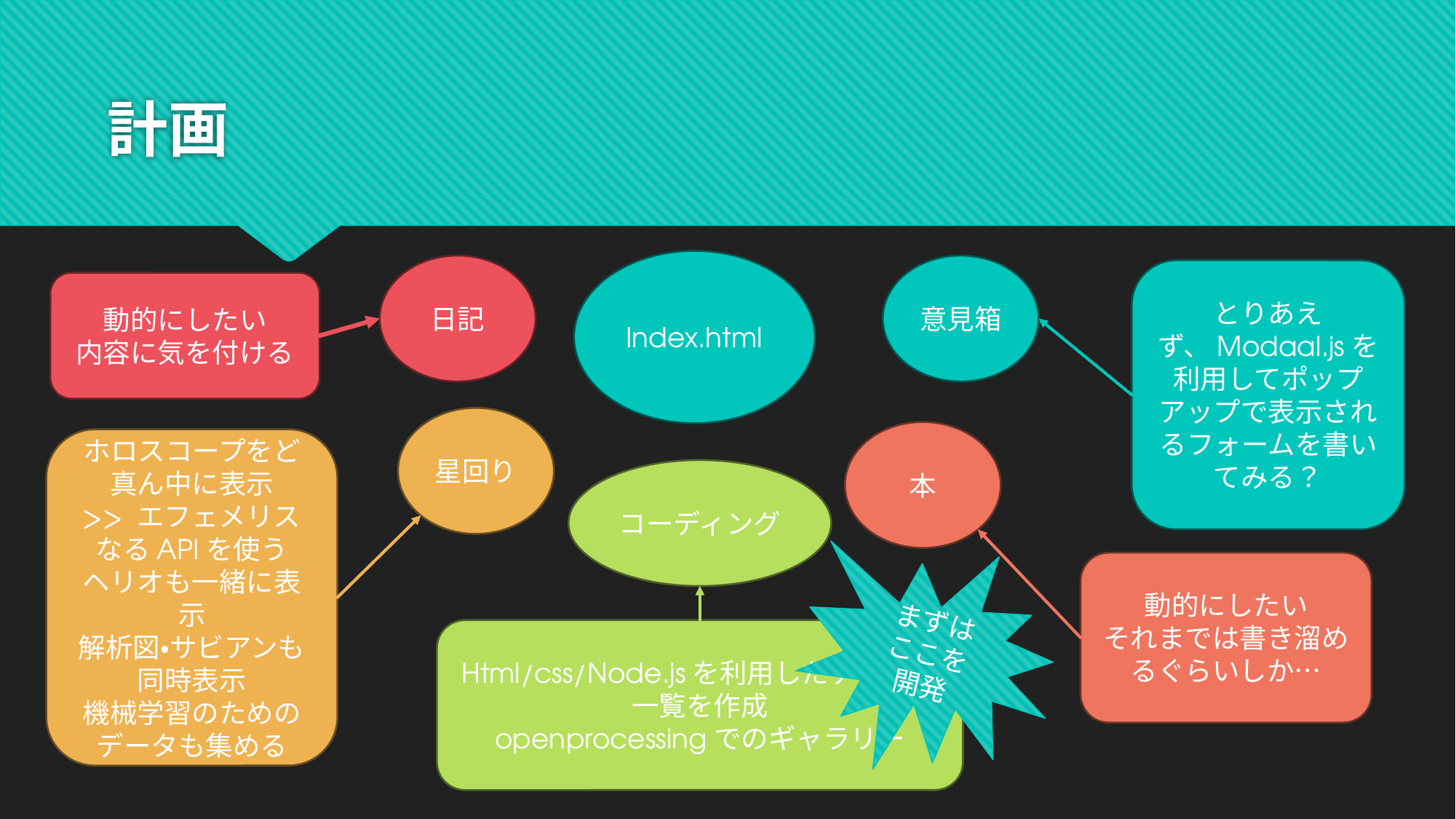

# 計画
Index.html
日記
意見箱
とりあえず、Modaal.jsを利用してポップアップで表示されるフォームを書いてみる？
動的にしたい
内容に気を付ける
星回り
本
ホロスコープをど真ん中に表示
>> エフェメリスなるAPIを使う
ヘリオも一緒に表示
解析図・サビアンも同時表示
機械学習のためのデータも集める
コーディング
まずは
ここを
開発
動的にしたい
それまでは書き溜めるぐらいしか…
Html/css/Node.jsを利用したデザイン一覧を作成
openprocessingでのギャラリー